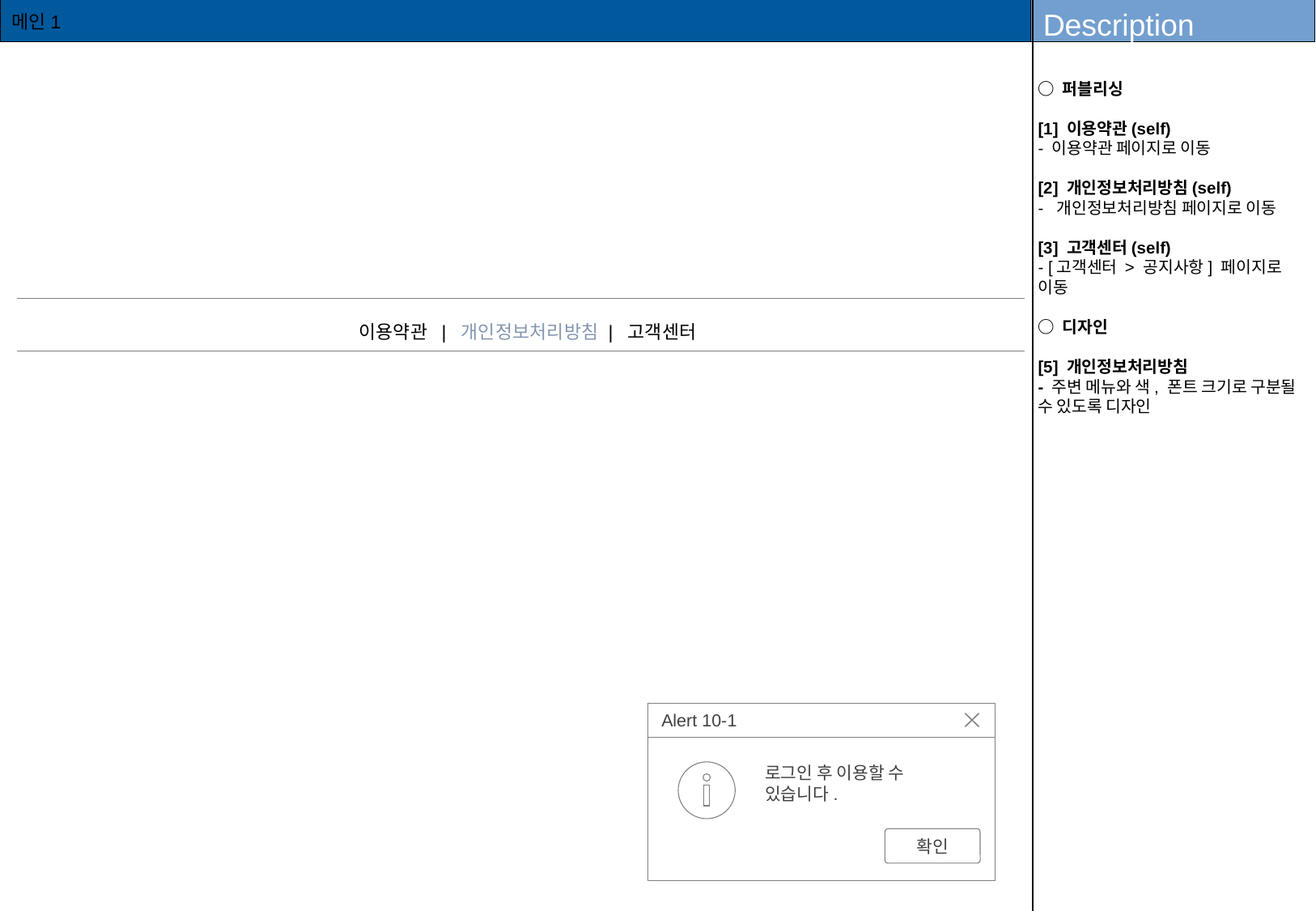

메인1
Description
푸터

○ 퍼블리싱

[1] 이용약관(self)
- 이용약관 페이지로 이동

[2] 개인정보처리방침(self)
-  개인정보처리방침 페이지로 이동

[3] 고객센터(self)
- [고객센터 > 공지사항] 페이지로 이동

○ 디자인

[5] 개인정보처리방침
- 주변 메뉴와 색, 폰트 크기로 구분될 수 있도록 디자인
| 이용약관 | 개인정보처리방침 | 고객센터 |
| --- |
Alert 10-1

로그인 후 이용할 수 있습니다.

확인
Abort
Cancel